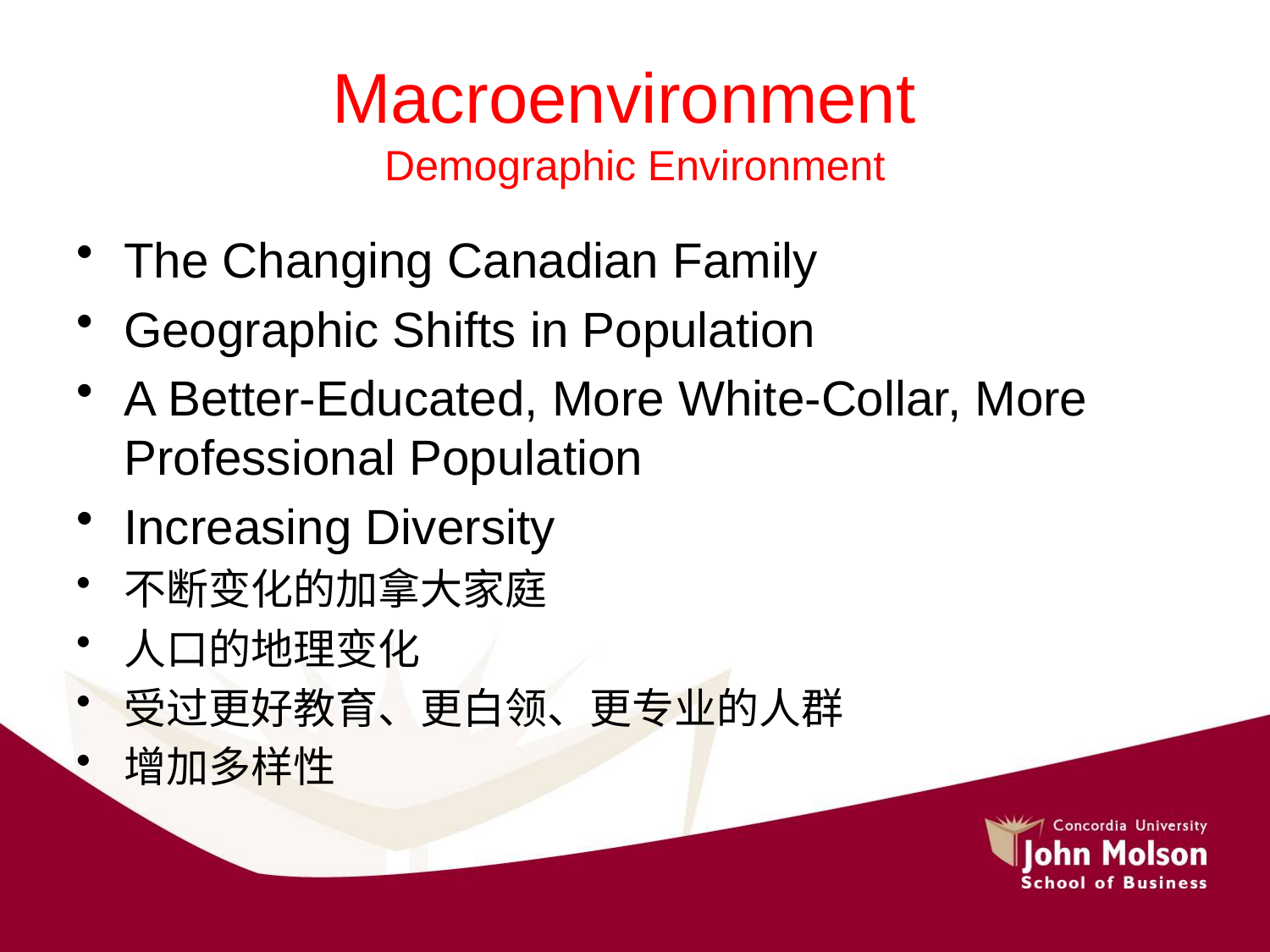

# Macroenvironment Demographic Environment
The Changing Canadian Family
Geographic Shifts in Population
A Better-Educated, More White-Collar, More Professional Population
Increasing Diversity
不断变化的加拿大家庭
人口的地理变化
受过更好教育、更白领、更专业的人群
增加多样性